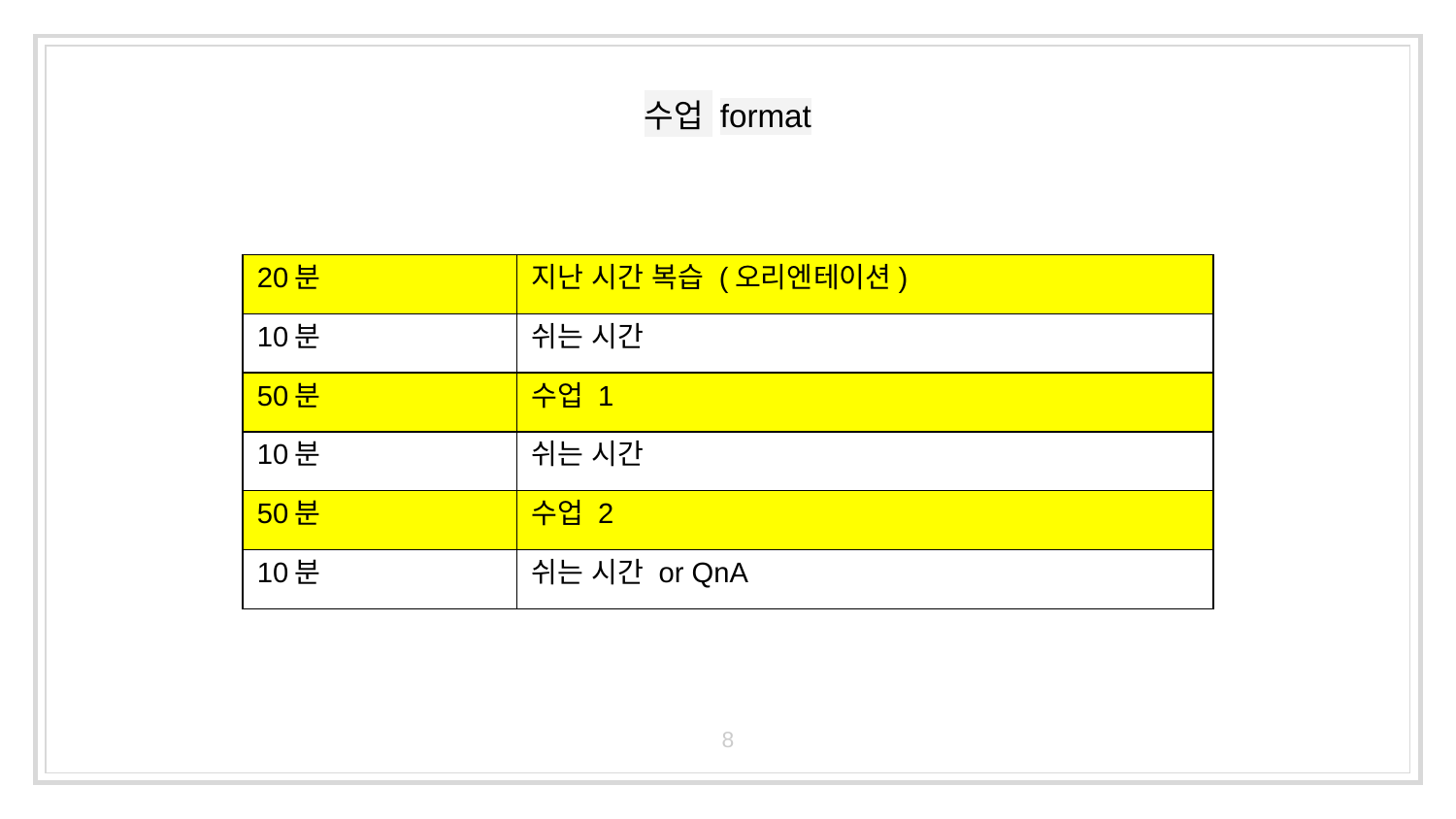

# 수업 format
| 20분 | 지난 시간 복습 (오리엔테이션) |
| --- | --- |
| 10분 | 쉬는 시간 |
| 50분 | 수업 1 |
| 10분 | 쉬는 시간 |
| 50분 | 수업 2 |
| 10분 | 쉬는 시간 or QnA |
8